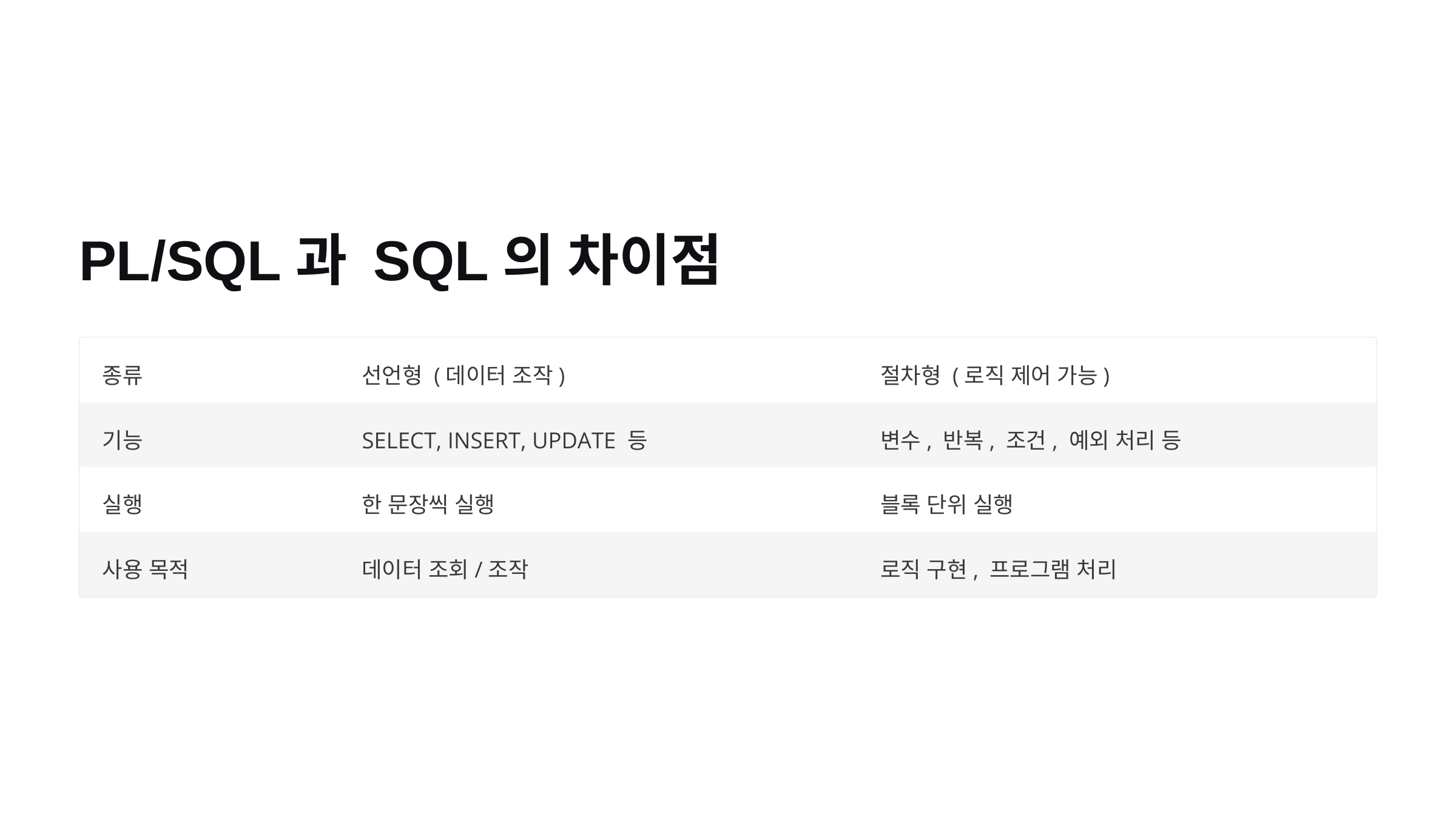

PL/SQL과 SQL의 차이점

종류
선언형 (데이터 조작)
절차형 (로직 제어 가능)

기능
SELECT, INSERT, UPDATE 등
변수, 반복, 조건, 예외 처리 등

실행
한 문장씩 실행
블록 단위 실행

사용 목적
데이터 조회/조작
로직 구현, 프로그램 처리